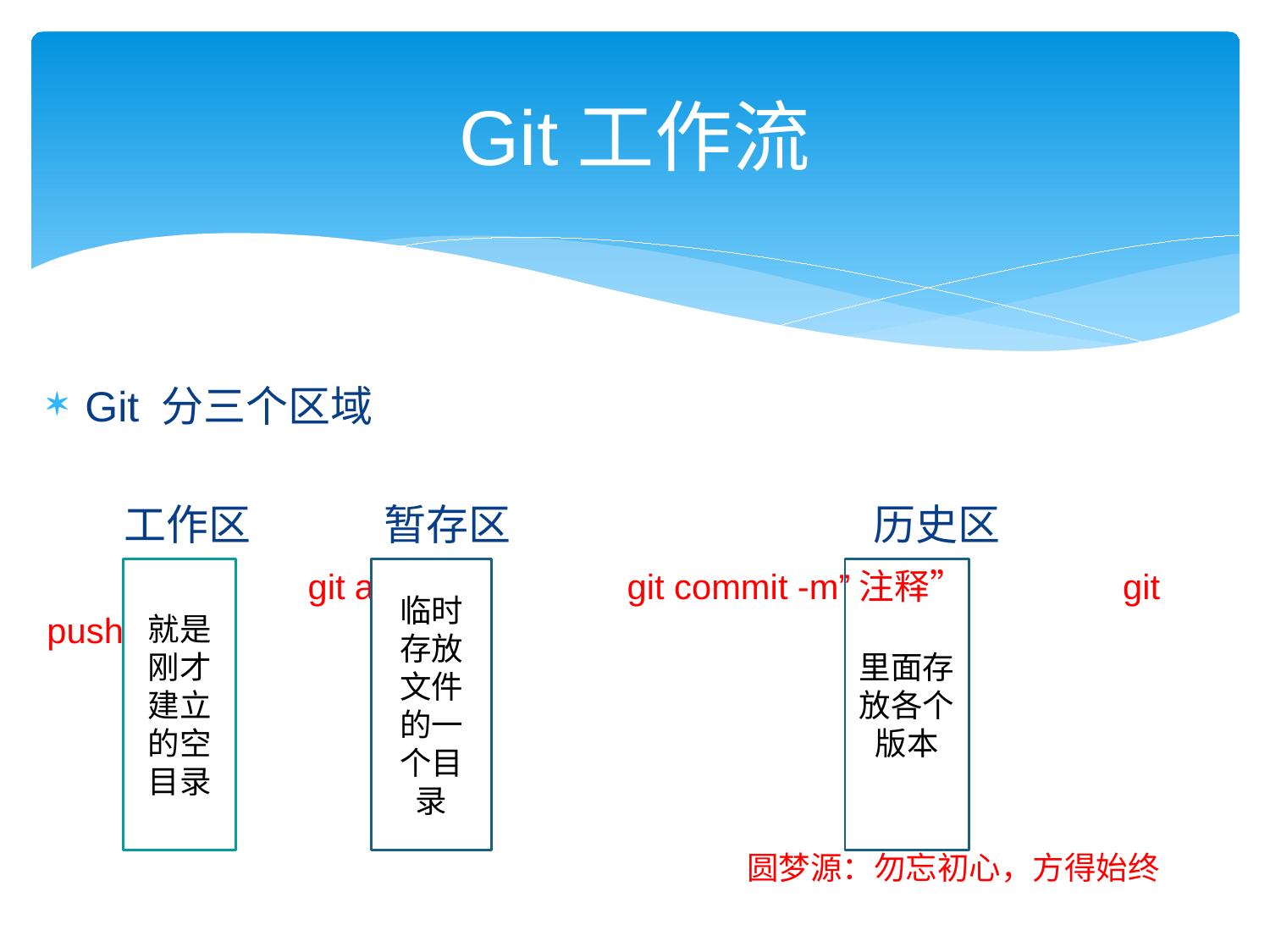

# Git工作流
Git 分三个区域

       工作区              暂存区                                      历史区
                      git add                  git commit -m”注释”                   git push origin
就是刚才建立的空目录
临时存放文件的一个目录
里面存放各个版本